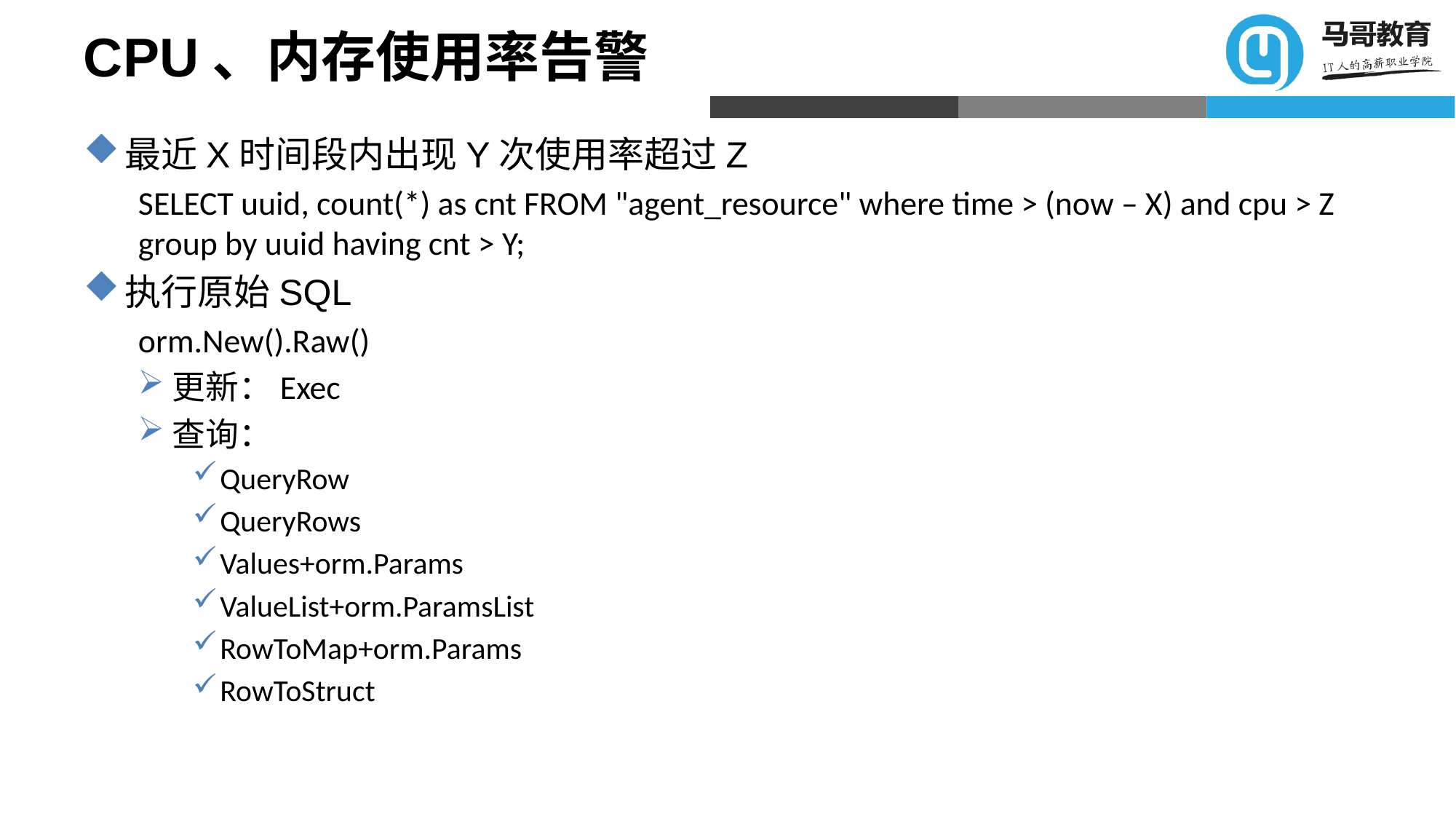

# CPU、内存使用率告警
最近X时间段内出现Y次使用率超过Z
SELECT uuid, count(*) as cnt FROM "agent_resource" where time > (now – X) and cpu > Z group by uuid having cnt > Y;
执行原始SQL
orm.New().Raw()
更新：Exec
查询：
QueryRow
QueryRows
Values+orm.Params
ValueList+orm.ParamsList
RowToMap+orm.Params
RowToStruct